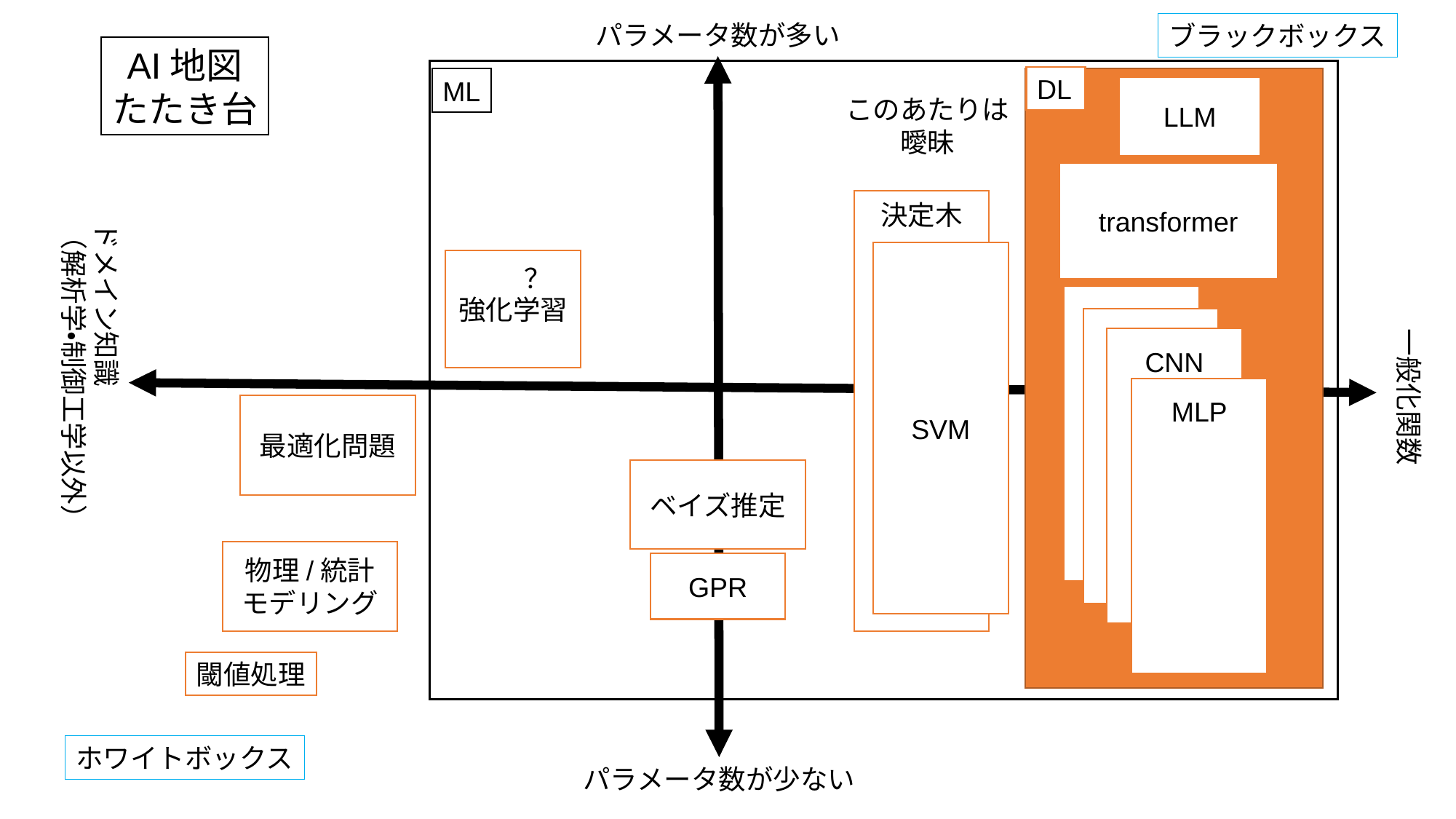

パラメータ数が多い
ブラックボックス
AI地図
たたき台

DL

ML
LLM
このあたりは
曖昧
transformer
決定木

ドメイン知識
（解析学・制御工学以外）
SVM
強化学習
？

一般化関数
CNN

MLP

最適化問題
ベイズ推定
物理/統計
モデリング
GPR
閾値処理
ホワイトボックス
パラメータ数が少ない